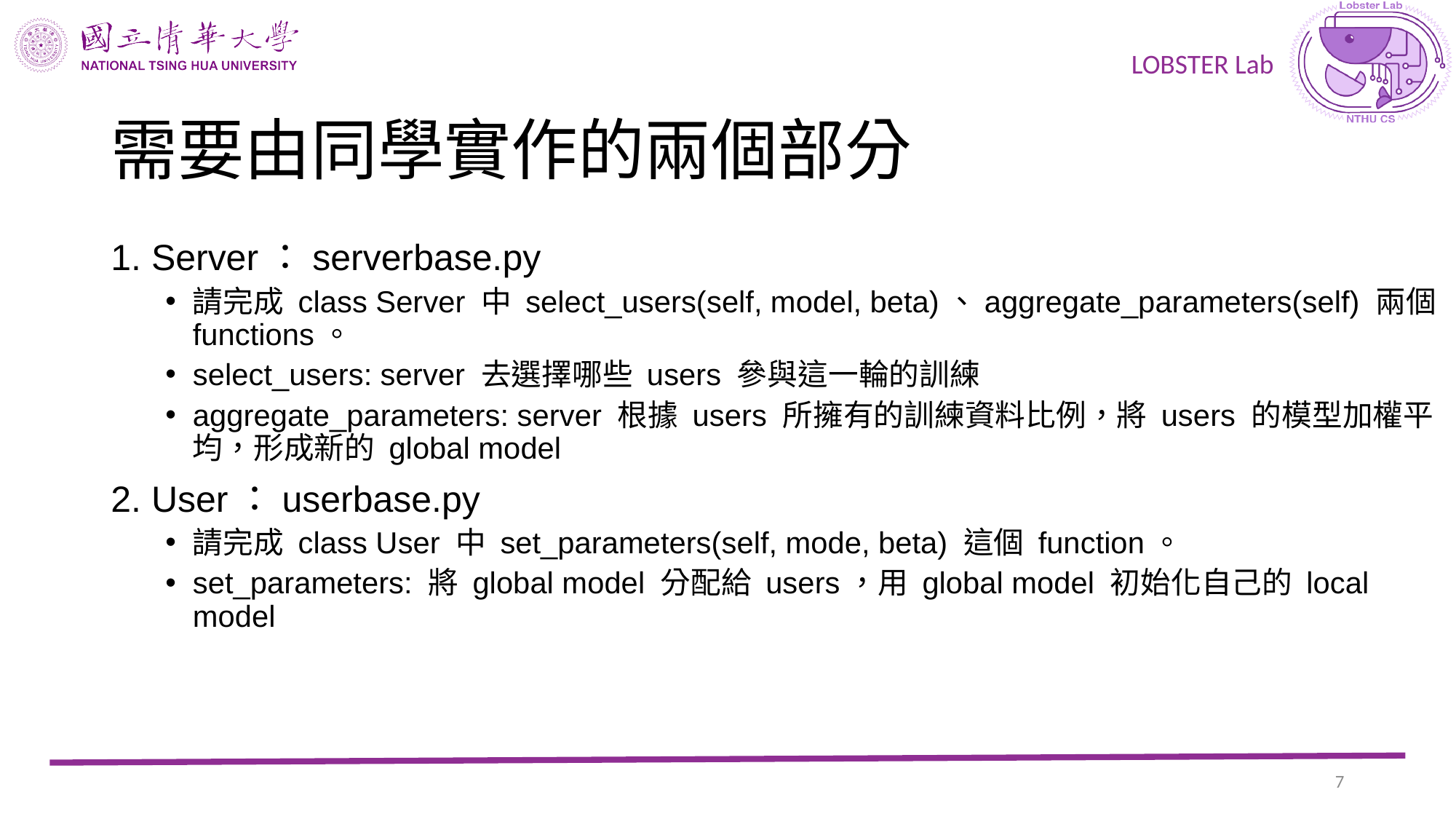

# 需要由同學實作的兩個部分
1. Server：serverbase.py
請完成 class Server 中 select_users(self, model, beta)、aggregate_parameters(self) 兩個 functions。
select_users: server 去選擇哪些 users 參與這一輪的訓練
aggregate_parameters: server 根據 users 所擁有的訓練資料比例，將 users 的模型加權平均，形成新的 global model
2. User：userbase.py
請完成 class User 中 set_parameters(self, mode, beta) 這個 function。
set_parameters: 將 global model 分配給 users，用 global model 初始化自己的 local model
7